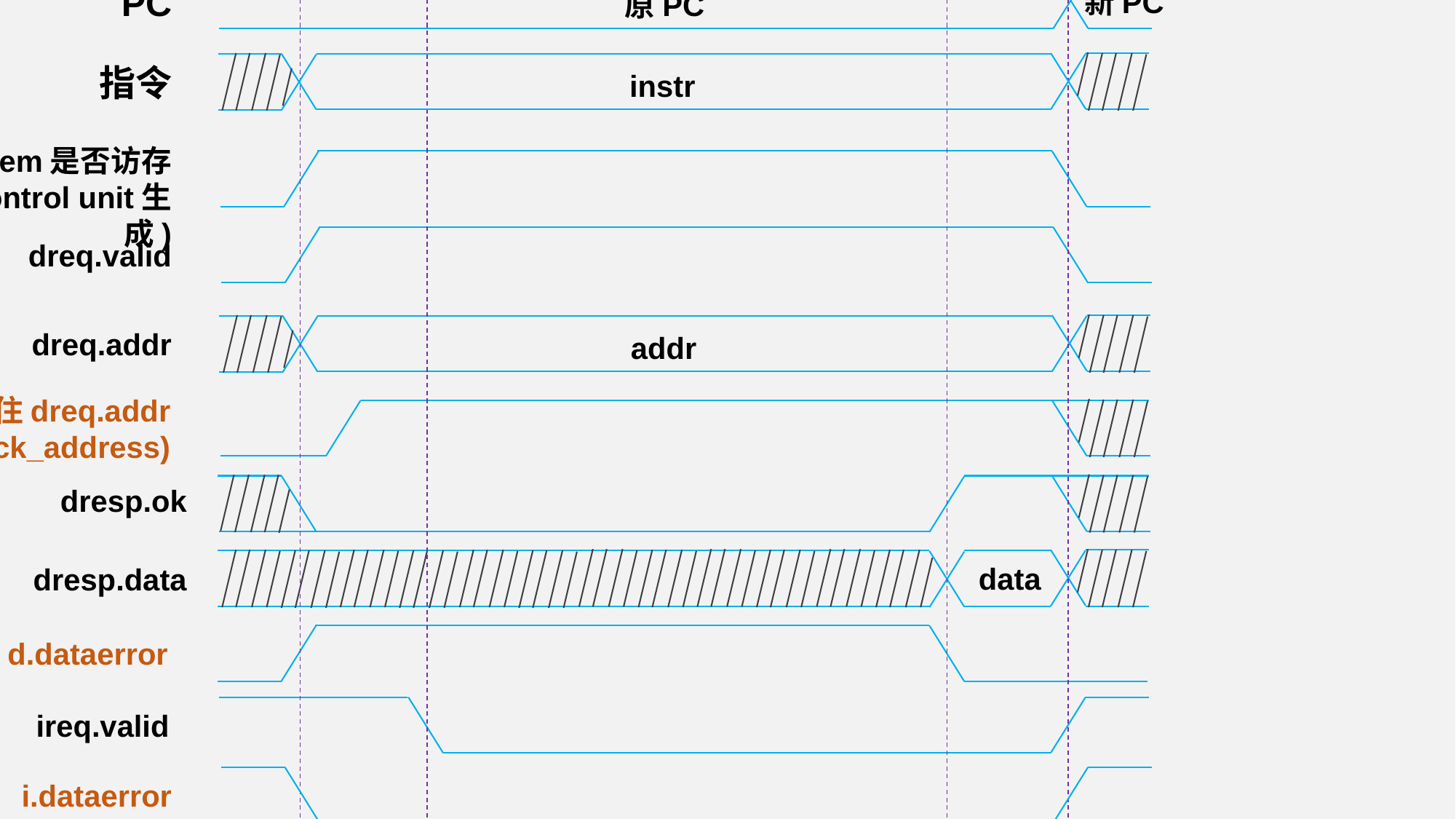

PC
新PC
原PC
指令
instr
dmem是否访存
(由control unit生成)
dreq.valid
dreq.addr
addr
是否锁住dreq.addr
(lock_address)
dresp.ok
data
dresp.data
d.dataerror
ireq.valid
i.dataerror
ireq.ok